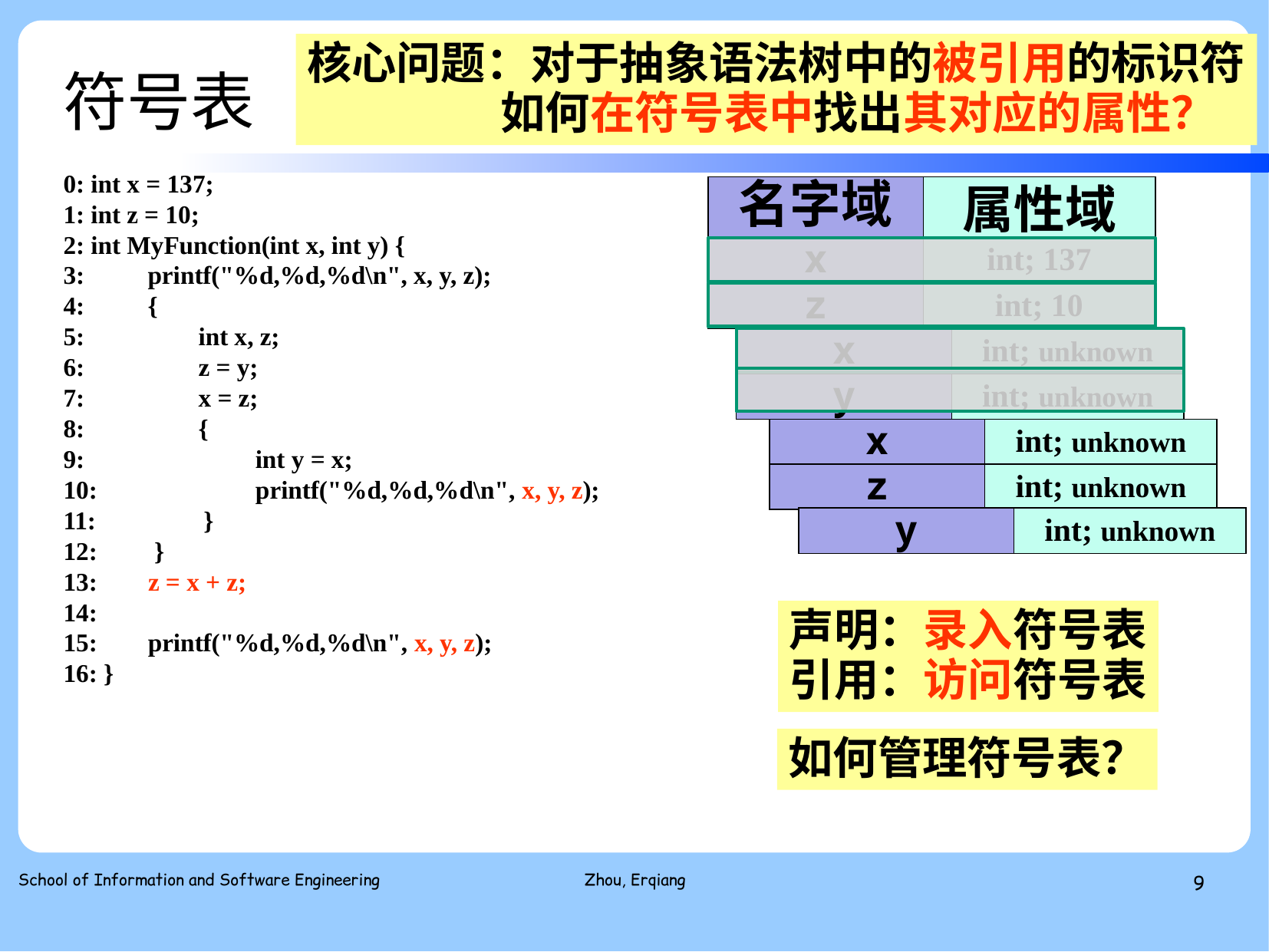

符号表
核心问题：对于抽象语法树中的被引用的标识符
                  如何在符号表中找出其对应的属性？
# 0: int x = 137;
1: int z = 10;
2: int MyFunction(int x, int y) {
3:          printf("%d,%d,%d\n", x, y, z);
4:          {
5:                  int x, z;
6:                  z = y;
7:                  x = z;
8:                  {
9:                           int y = x;
10:                         printf("%d,%d,%d\n", x, y, z);
11:                 }
12:         }
13:        z = x + z;
14:
15:        printf("%d,%d,%d\n", x, y, z);
16: }
名字域
属性域
x
int; 137

z

int; 10
x

int; unknown

y
int; unknown
x
int; unknown
z
int; unknown
y
int; unknown
声明：录入符号表
引用：访问符号表
如何管理符号表？
School of Information and Software Engineering
Zhou, Erqiang
9